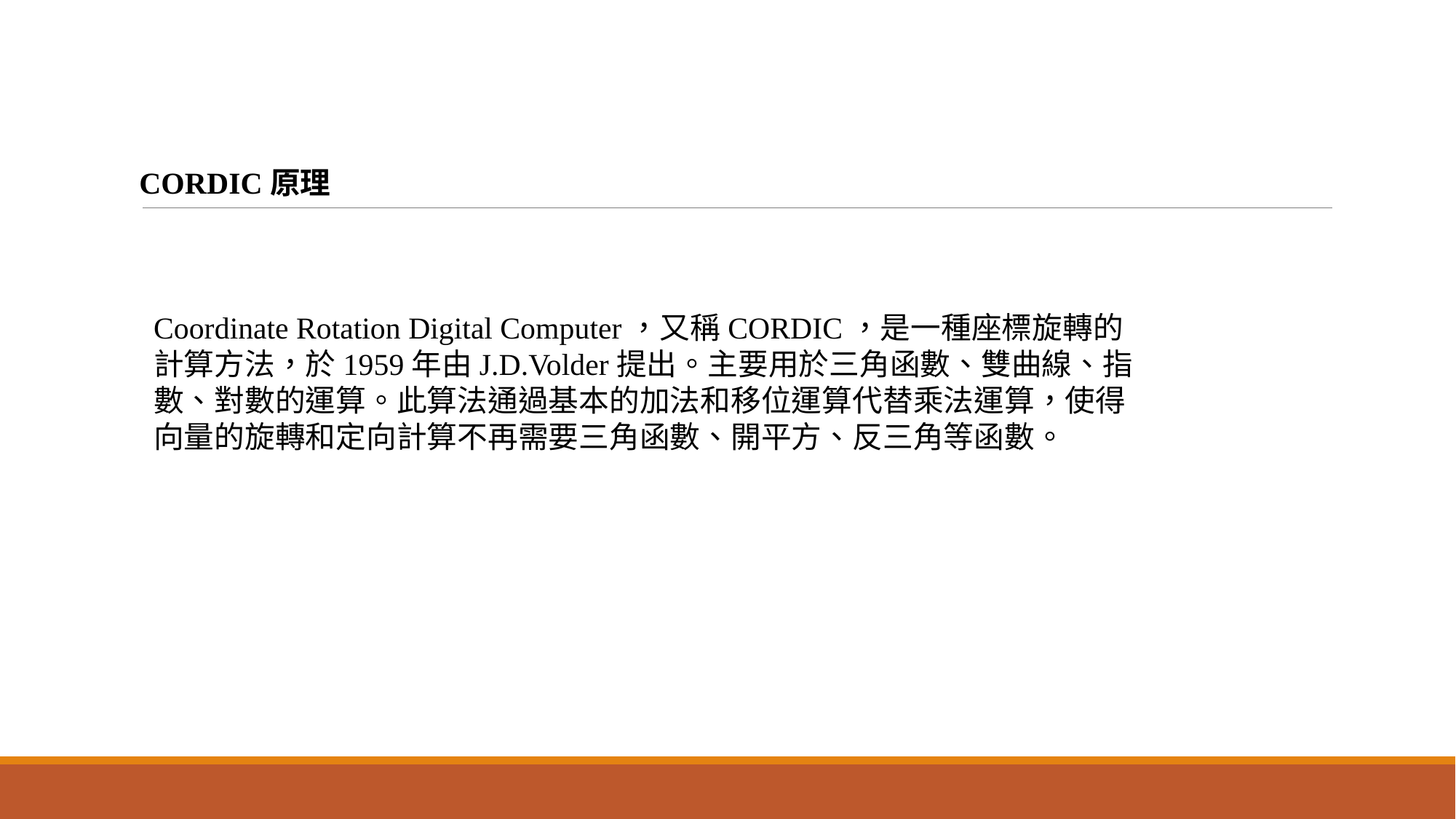

CORDIC原理

Coordinate Rotation Digital Computer，又稱CORDIC，是一種座標旋轉的計算方法，於1959年由J.D.Volder提出。主要用於三角函數、雙曲線、指數、對數的運算。此算法通過基本的加法和移位運算代替乘法運算，使得向量的旋轉和定向計算不再需要三角函數、開平方、反三角等函數。